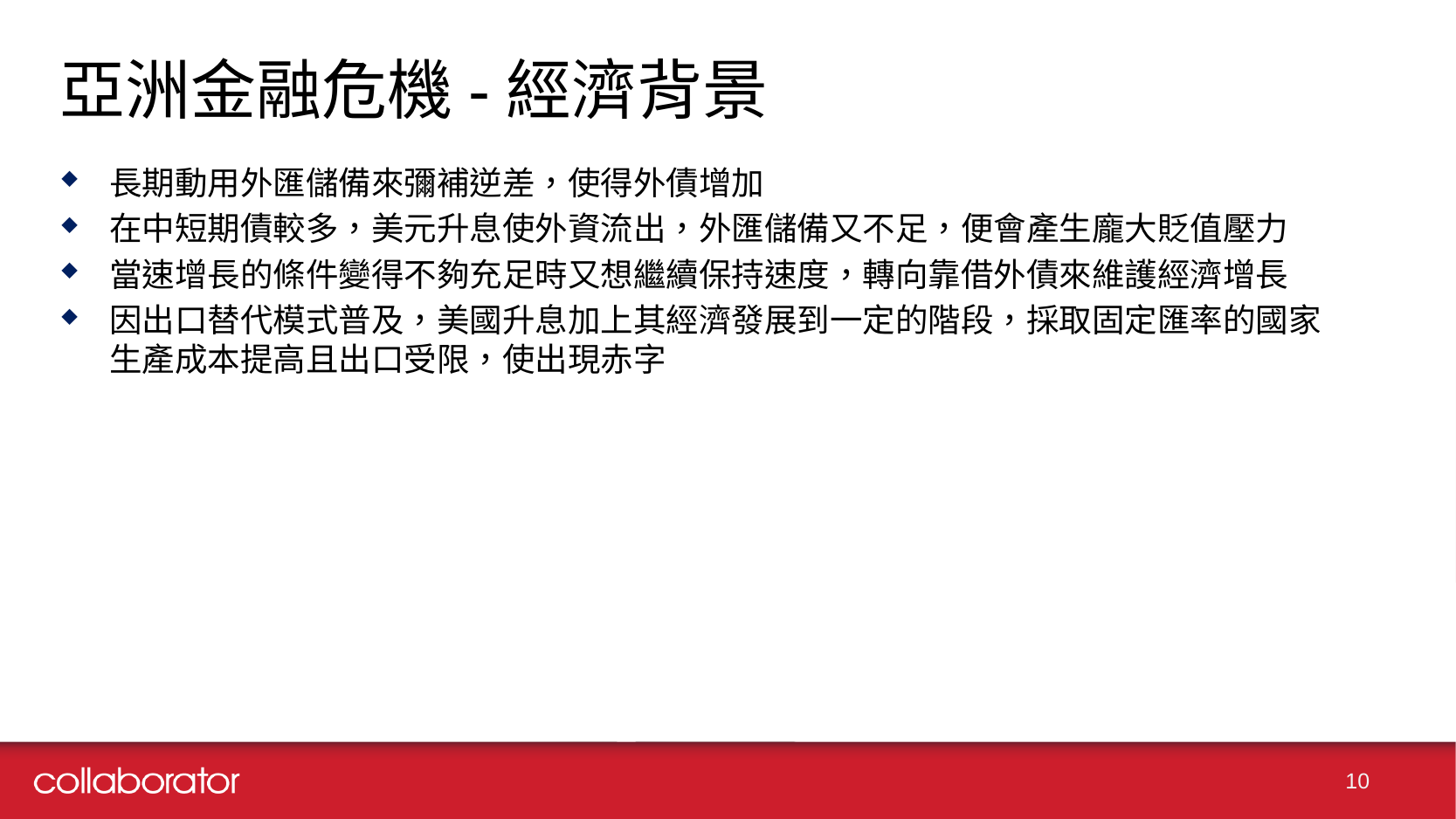

# 亞洲金融危機-經濟背景
長期動用外匯儲備來彌補逆差，使得外債增加
在中短期債較多，美元升息使外資流出，外匯儲備又不足，便會產生龐大貶值壓力
當速增長的條件變得不夠充足時又想繼續保持速度，轉向靠借外債來維護經濟增長
因出口替代模式普及，美國升息加上其經濟發展到一定的階段，採取固定匯率的國家生產成本提高且出口受限，使出現赤字
10